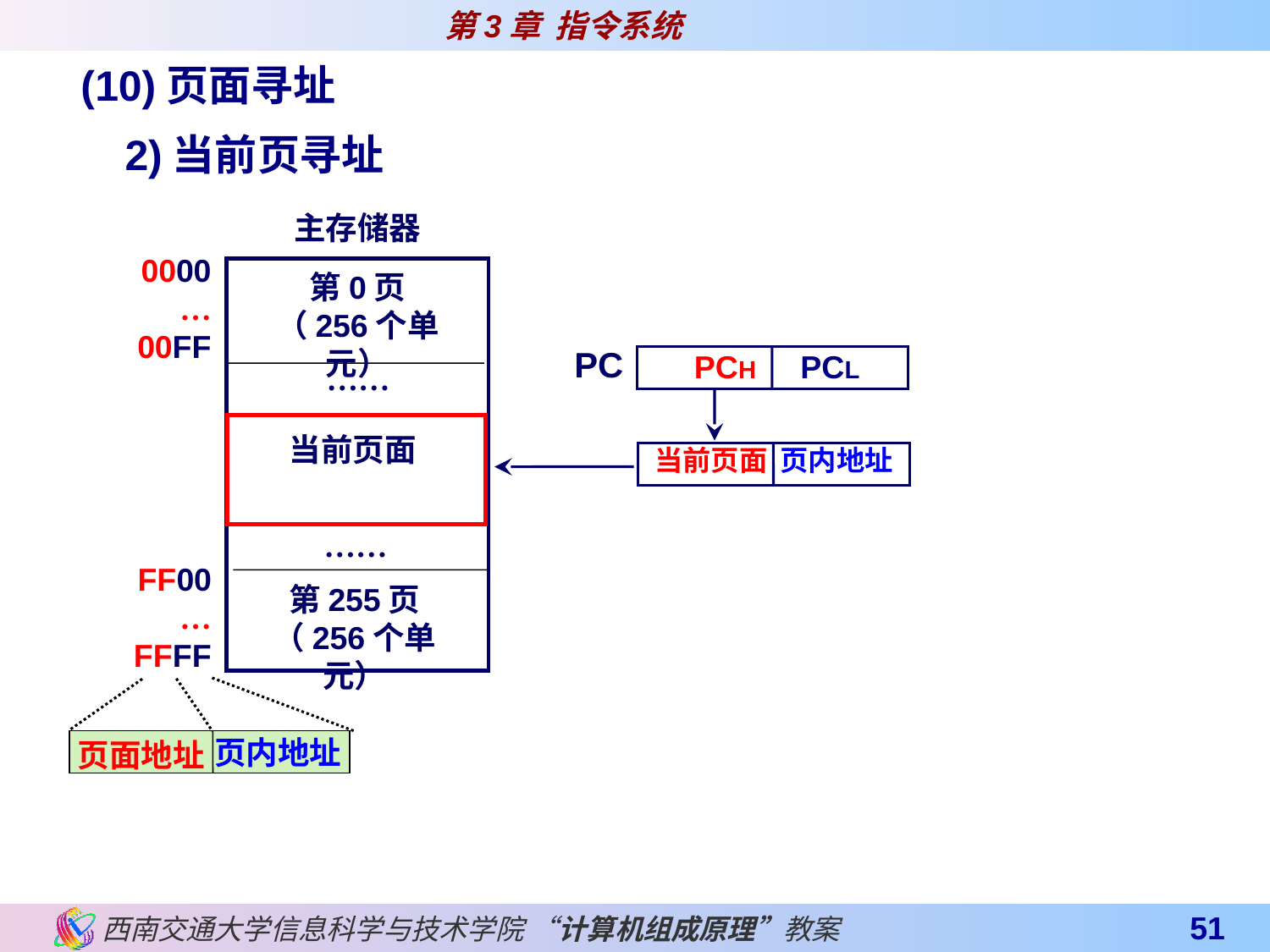

(10)页面寻址
2)当前页寻址
主存储器
0000
 …
00FF

第0页
（256个单元）
……

当前页面
……
FF00
 …
FFFF

第255页
（256个单元）

页内地址
页面地址

PC
 PCH     PCL

当前页面  页内地址